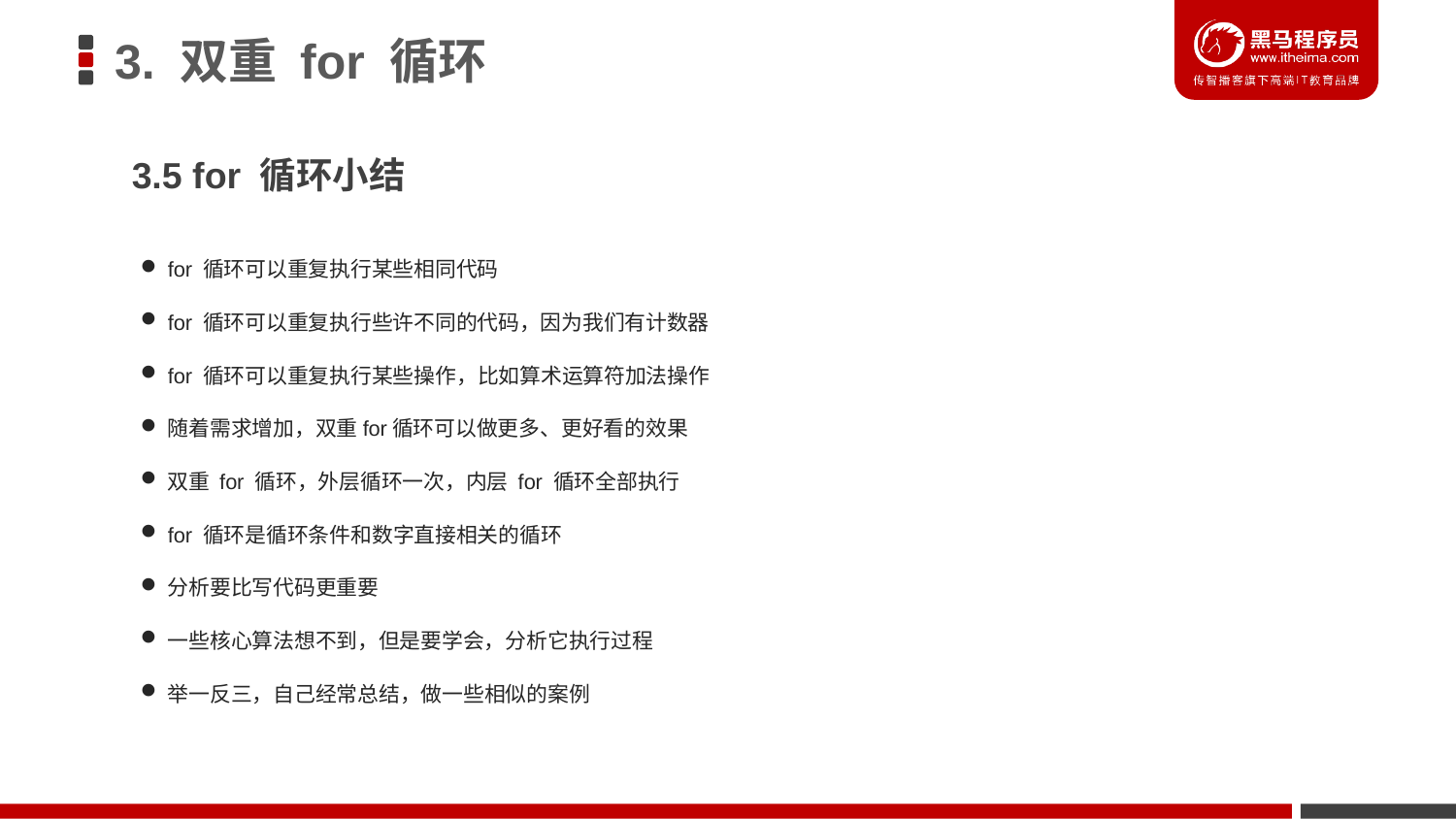

# 3. 双重 for 循环
3.5 for 循环小结
for 循环可以重复执行某些相同代码
for 循环可以重复执行些许不同的代码，因为我们有计数器
for 循环可以重复执行某些操作，比如算术运算符加法操作
随着需求增加，双重for循环可以做更多、更好看的效果
双重 for 循环，外层循环一次，内层 for 循环全部执行
for 循环是循环条件和数字直接相关的循环
分析要比写代码更重要
一些核心算法想不到，但是要学会，分析它执行过程
举一反三，自己经常总结，做一些相似的案例